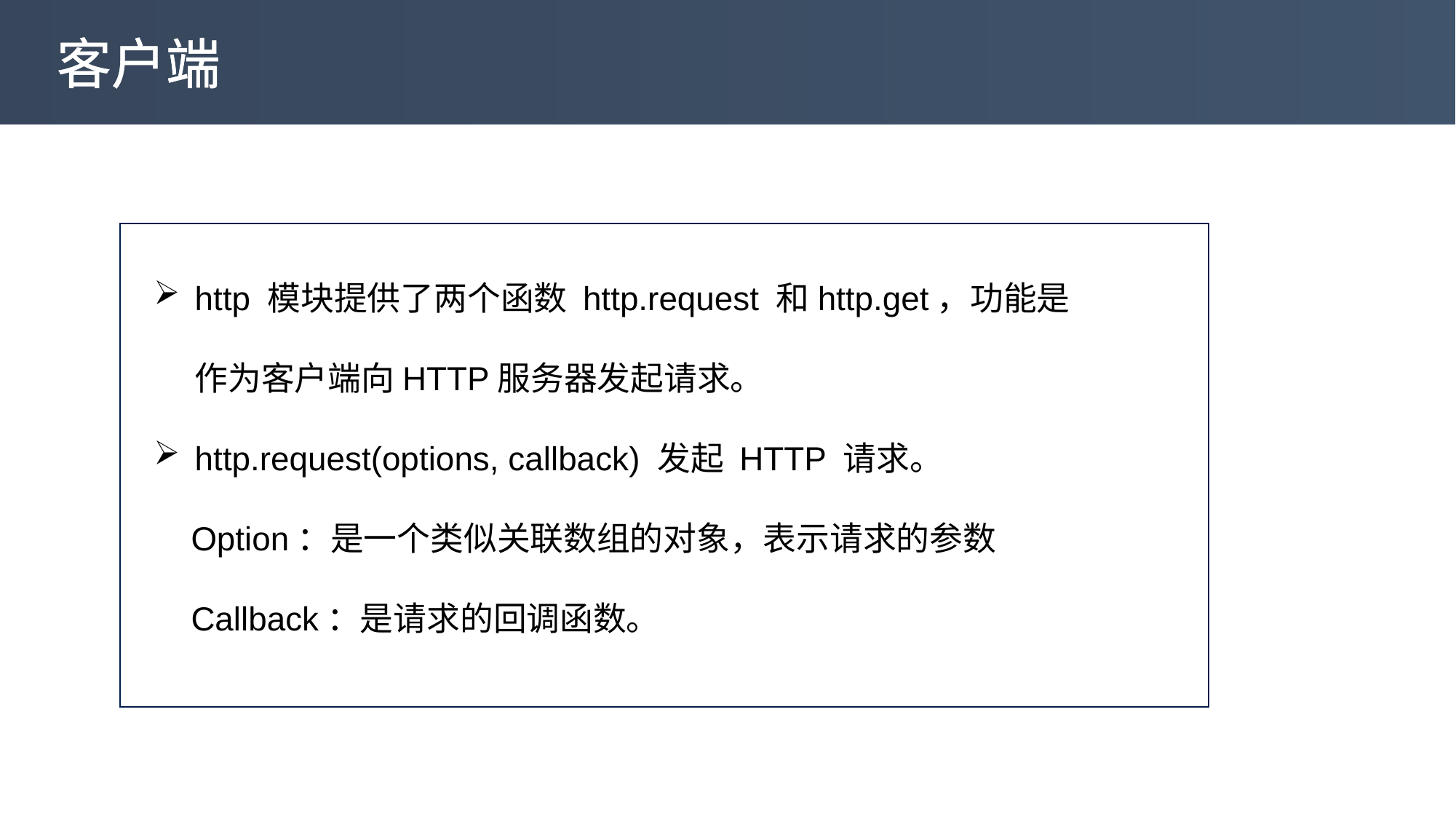

客户端

http 模块提供了两个函数 http.request 和http.get，功能是作为客户端向HTTP服务器发起请求。
http.request(options, callback) 发起 HTTP 请求。
    Option：是一个类似关联数组的对象，表示请求的参数
    Callback：是请求的回调函数。